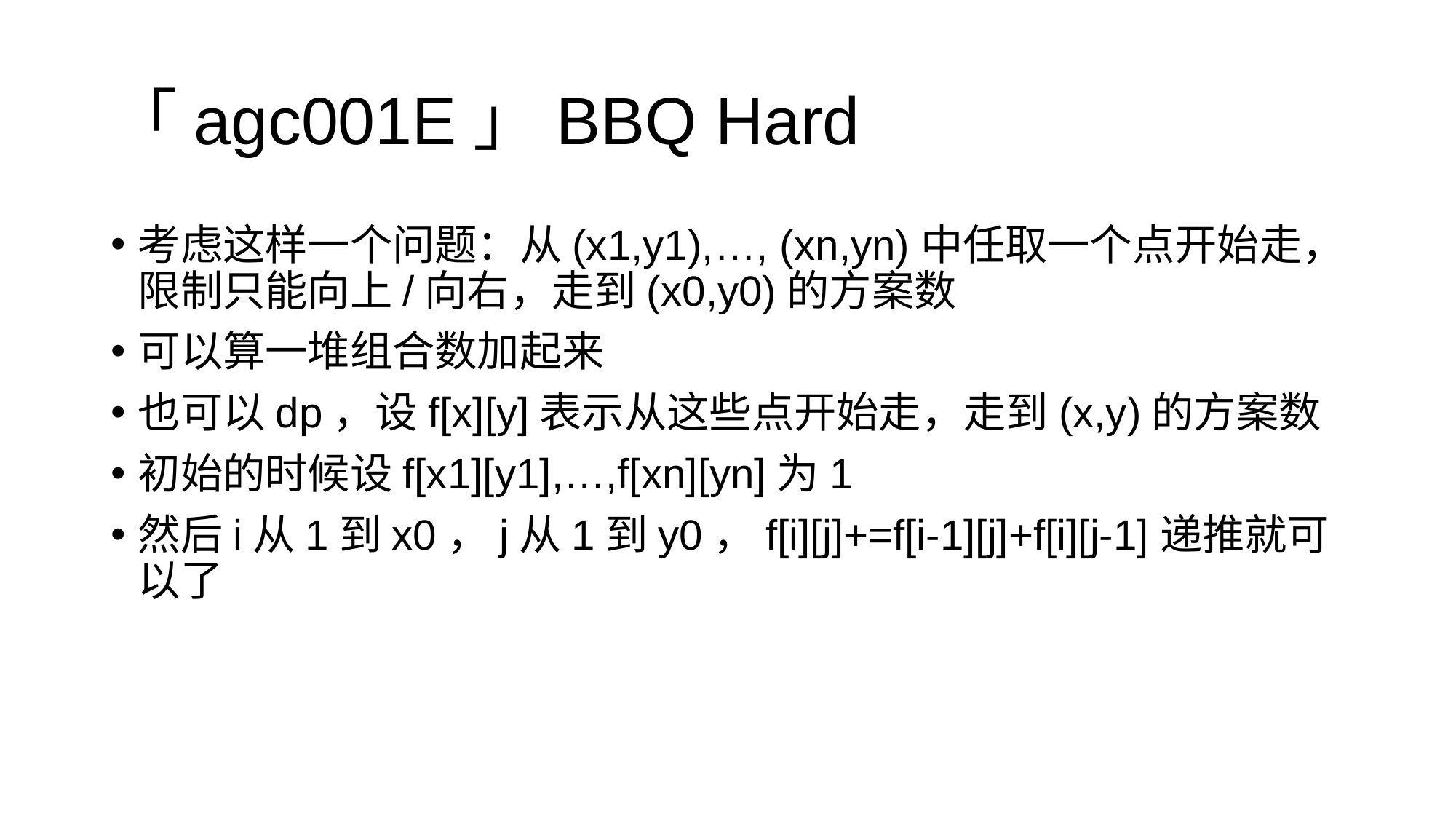

# 「agc001E」BBQ Hard
考虑这样一个问题：从(x1,y1),…, (xn,yn)中任取一个点开始走，限制只能向上/向右，走到(x0,y0)的方案数
可以算一堆组合数加起来
也可以dp，设f[x][y]表示从这些点开始走，走到(x,y)的方案数
初始的时候设f[x1][y1],…,f[xn][yn]为1
然后i从1到x0，j从1到y0，f[i][j]+=f[i-1][j]+f[i][j-1]递推就可以了